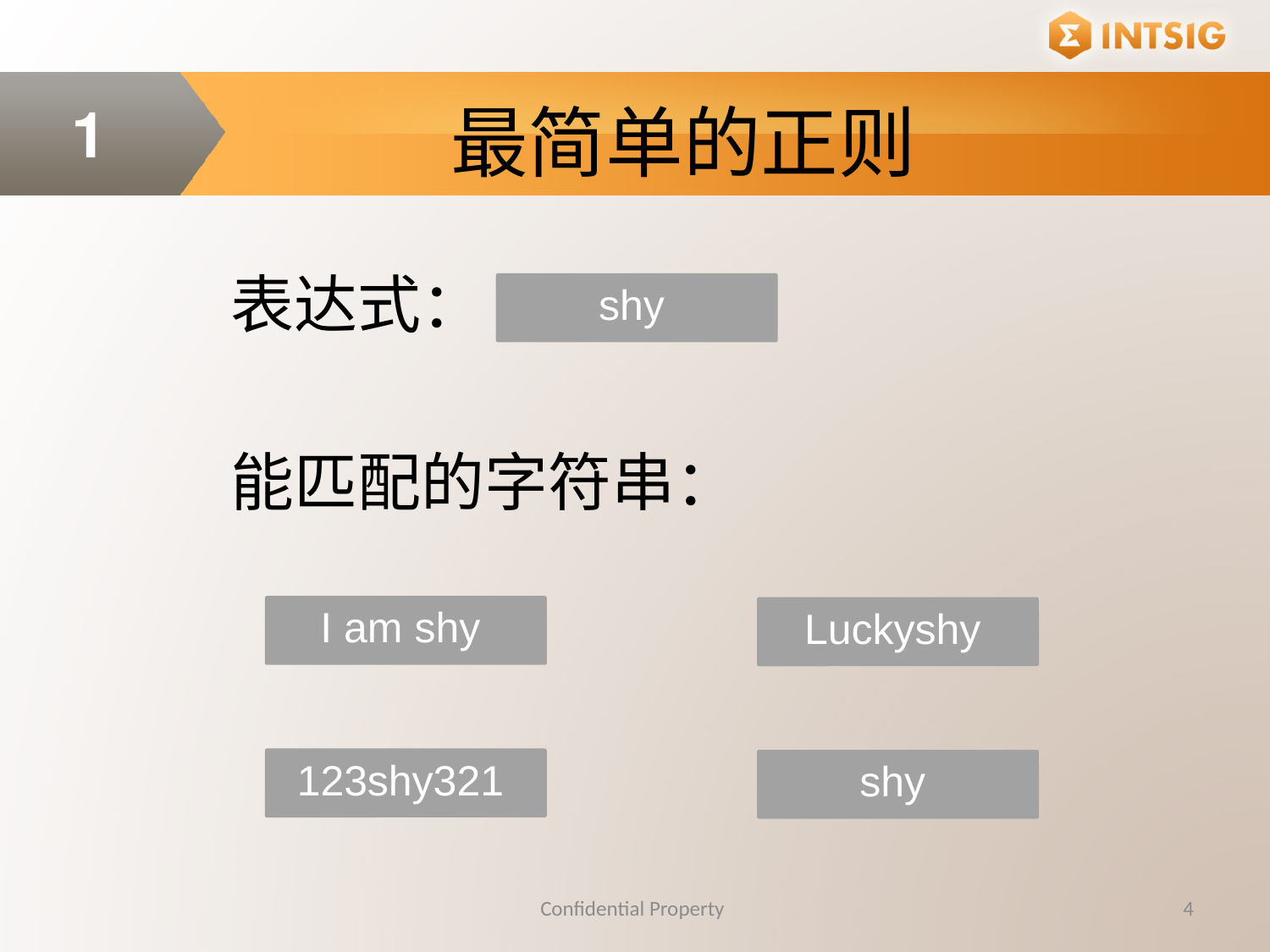

最简单的正则
1
表达式：
shy

能匹配的字符串：
I am shy

Luckyshy

123shy321

shy

Confidential Property
4